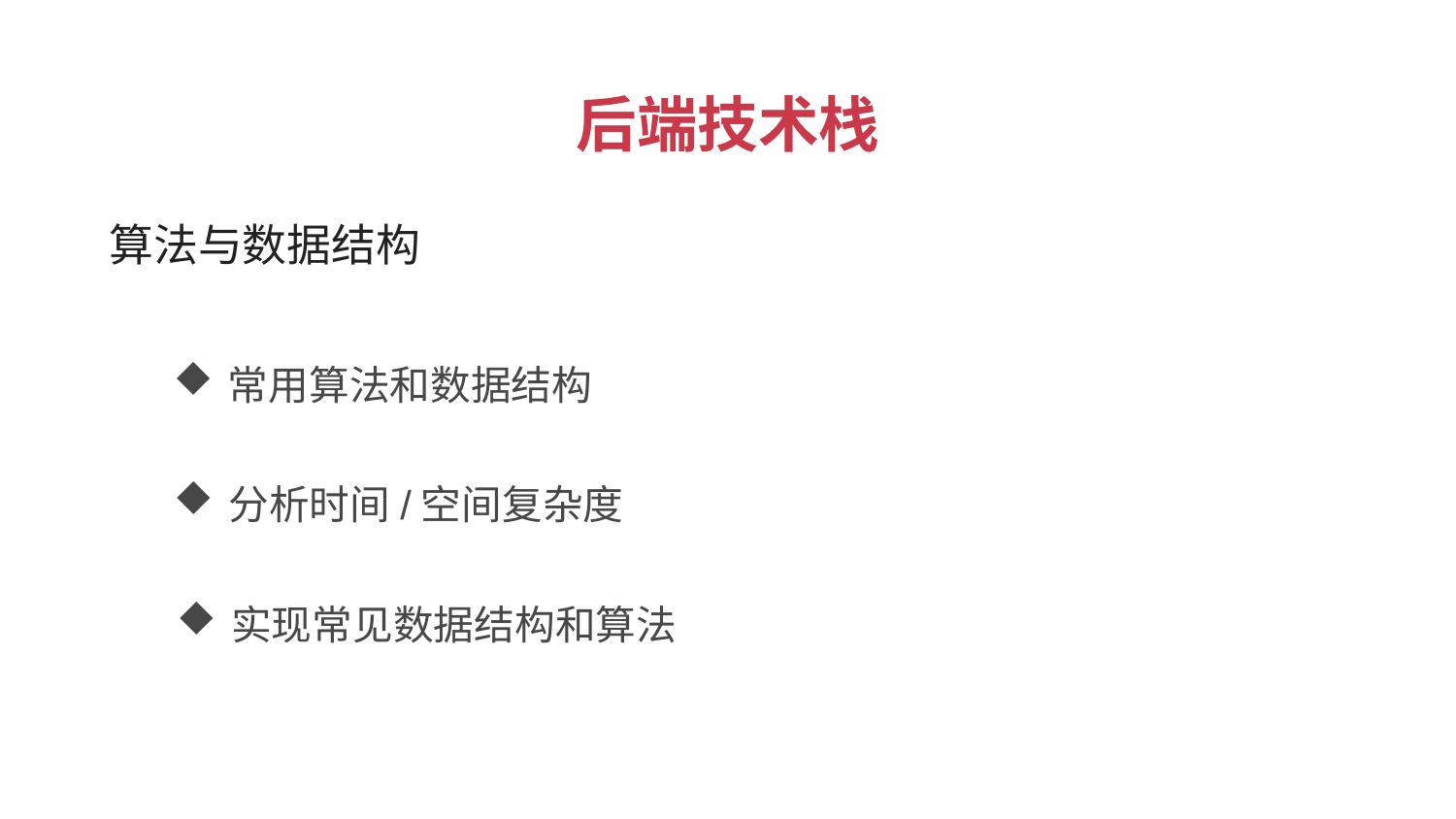

后端技术栈
 算法与数据结构
常用算法和数据结构
分析时间/空间复杂度
实现常见数据结构和算法